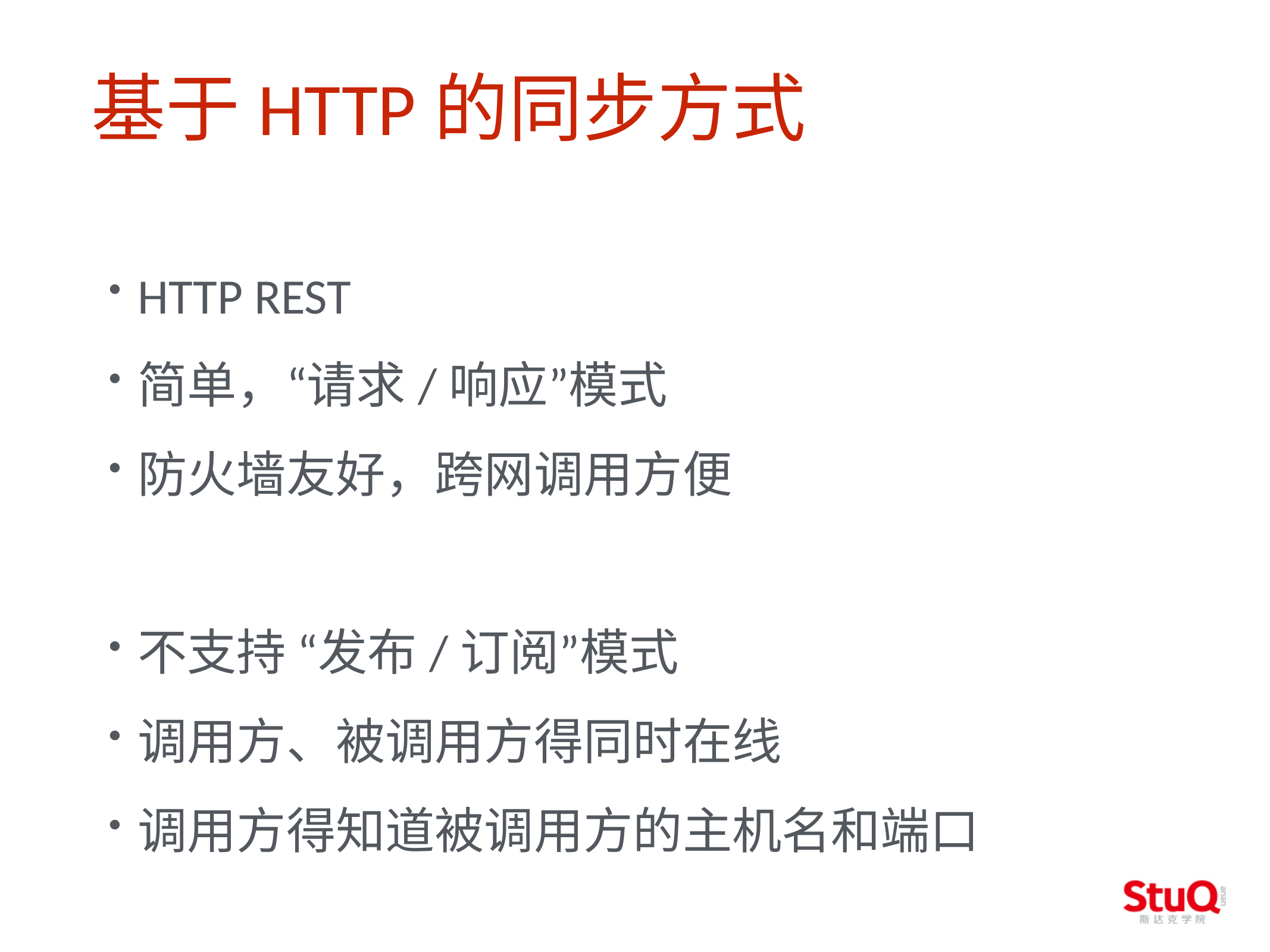

基于HTTP的同步方式
HTTP REST
简单，“请求/响应”模式
防火墙友好，跨网调用方便

不支持 “发布/订阅”模式
调用方、被调用方得同时在线
调用方得知道被调用方的主机名和端口